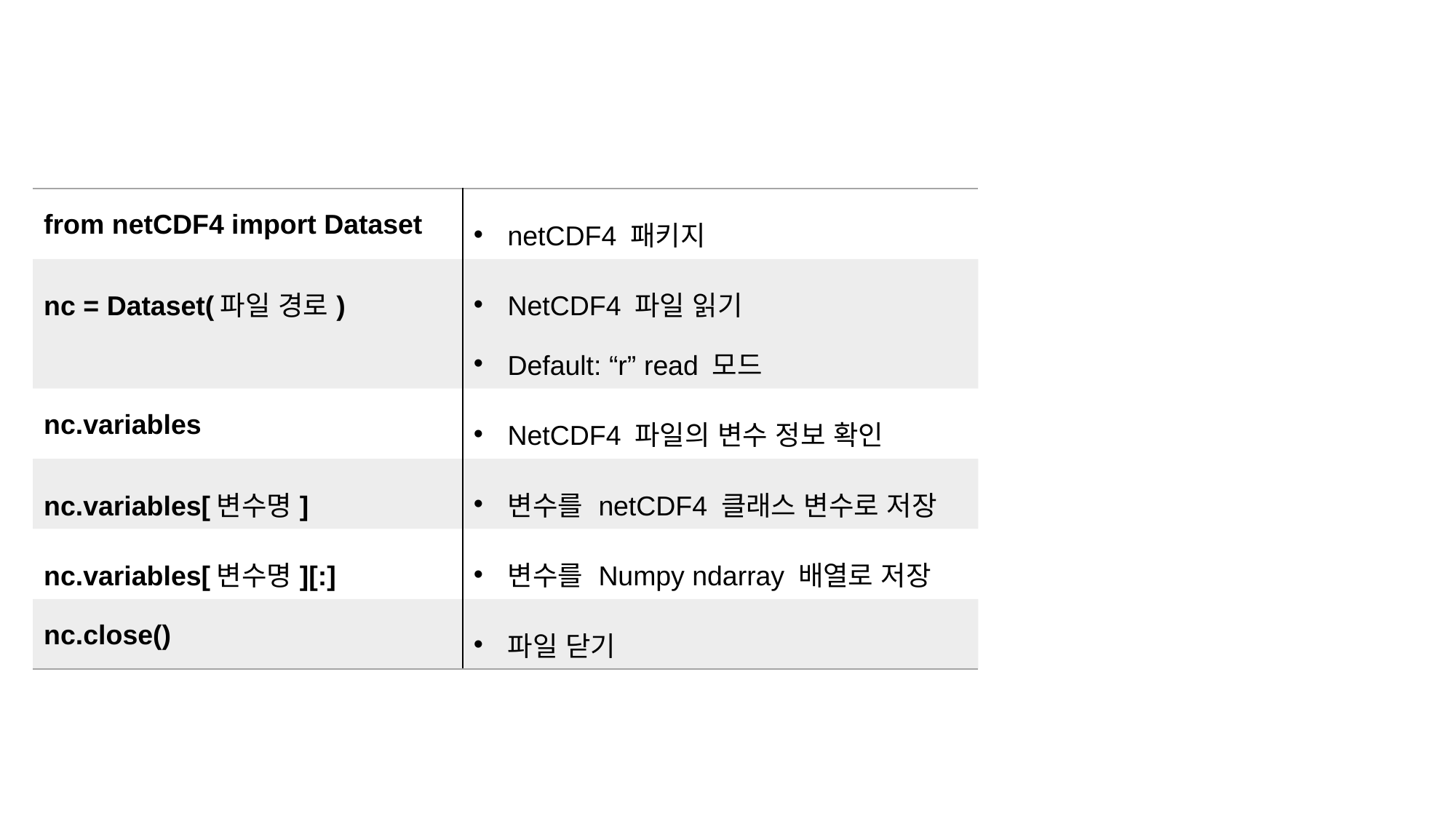

| from netCDF4 import Dataset | netCDF4 패키지 |
| --- | --- |
| nc = Dataset(파일 경로) | NetCDF4 파일 읽기 Default: “r” read 모드 |
| nc.variables | NetCDF4 파일의 변수 정보 확인 |
| nc.variables[변수명] | 변수를 netCDF4 클래스 변수로 저장 |
| nc.variables[변수명][:] | 변수를 Numpy ndarray 배열로 저장 |
| nc.close() | 파일 닫기 |